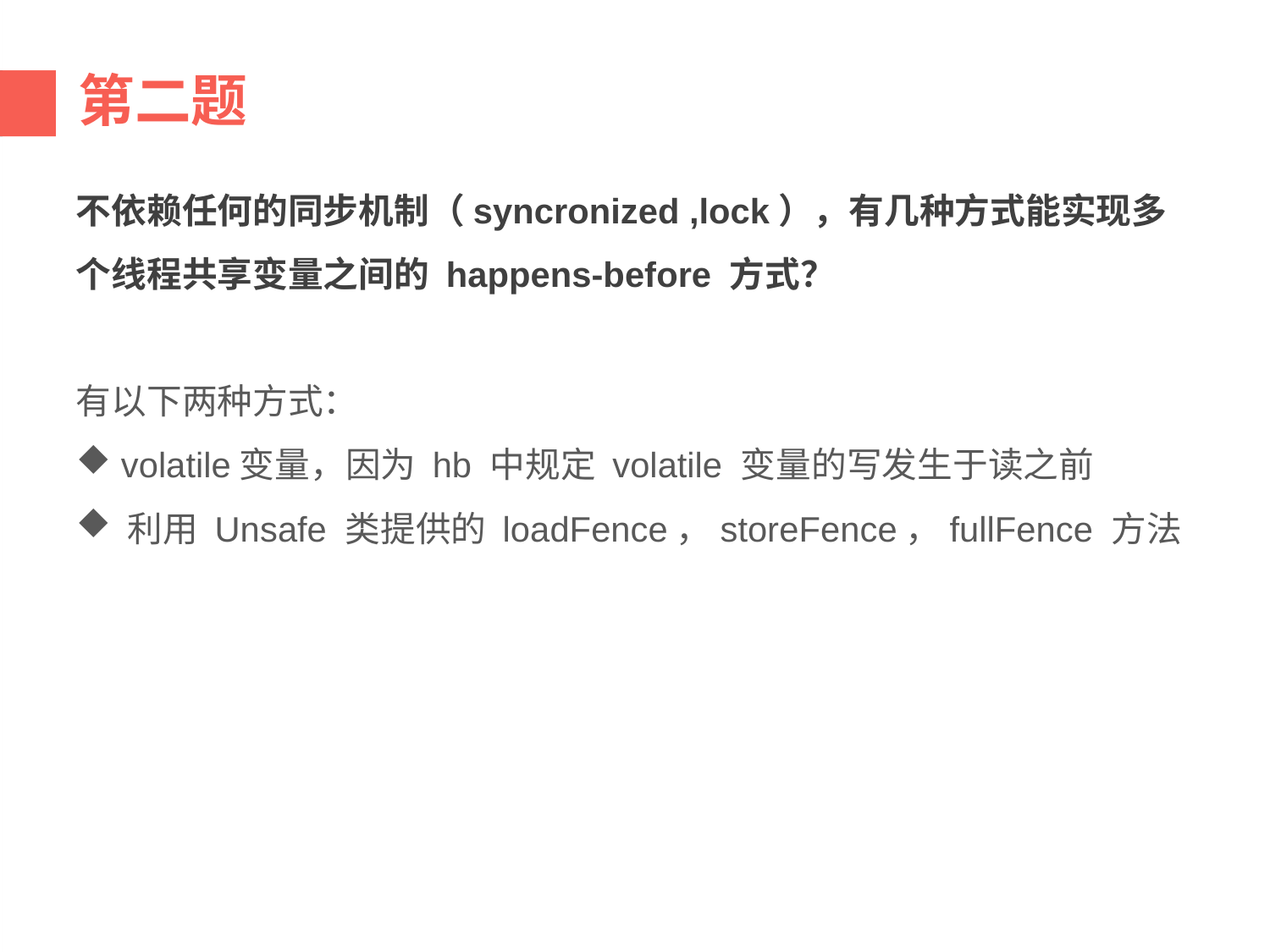

第二题
不依赖任何的同步机制（syncronized ,lock），有几种方式能实现多个线程共享变量之间的 happens-before 方式？

有以下两种方式：
 volatile变量，因为 hb 中规定 volatile 变量的写发生于读之前
 利用 Unsafe 类提供的 loadFence，storeFence，fullFence 方法